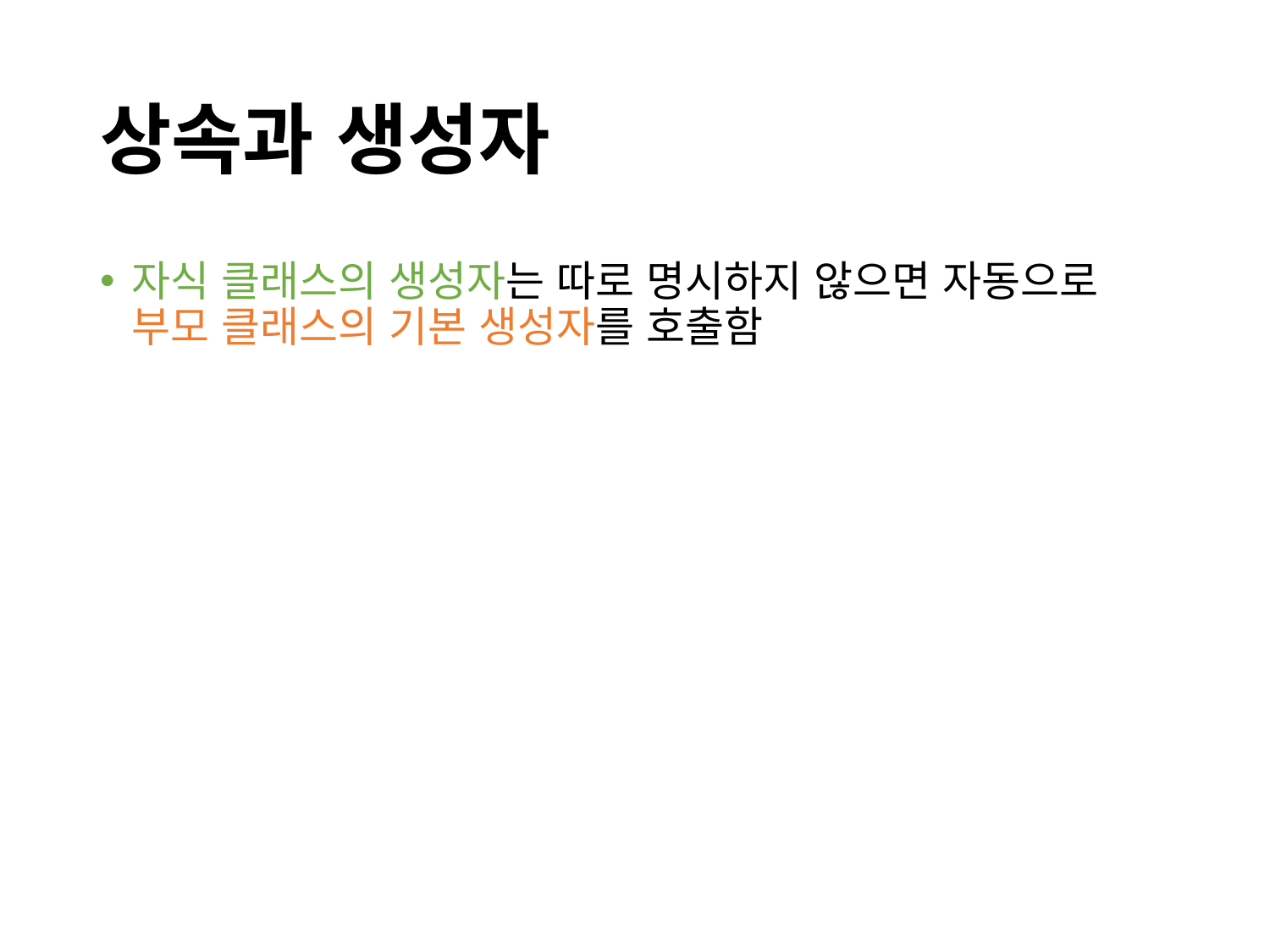

# 상속과 생성자
자식 클래스의 생성자는 따로 명시하지 않으면 자동으로 부모 클래스의 기본 생성자를 호출함